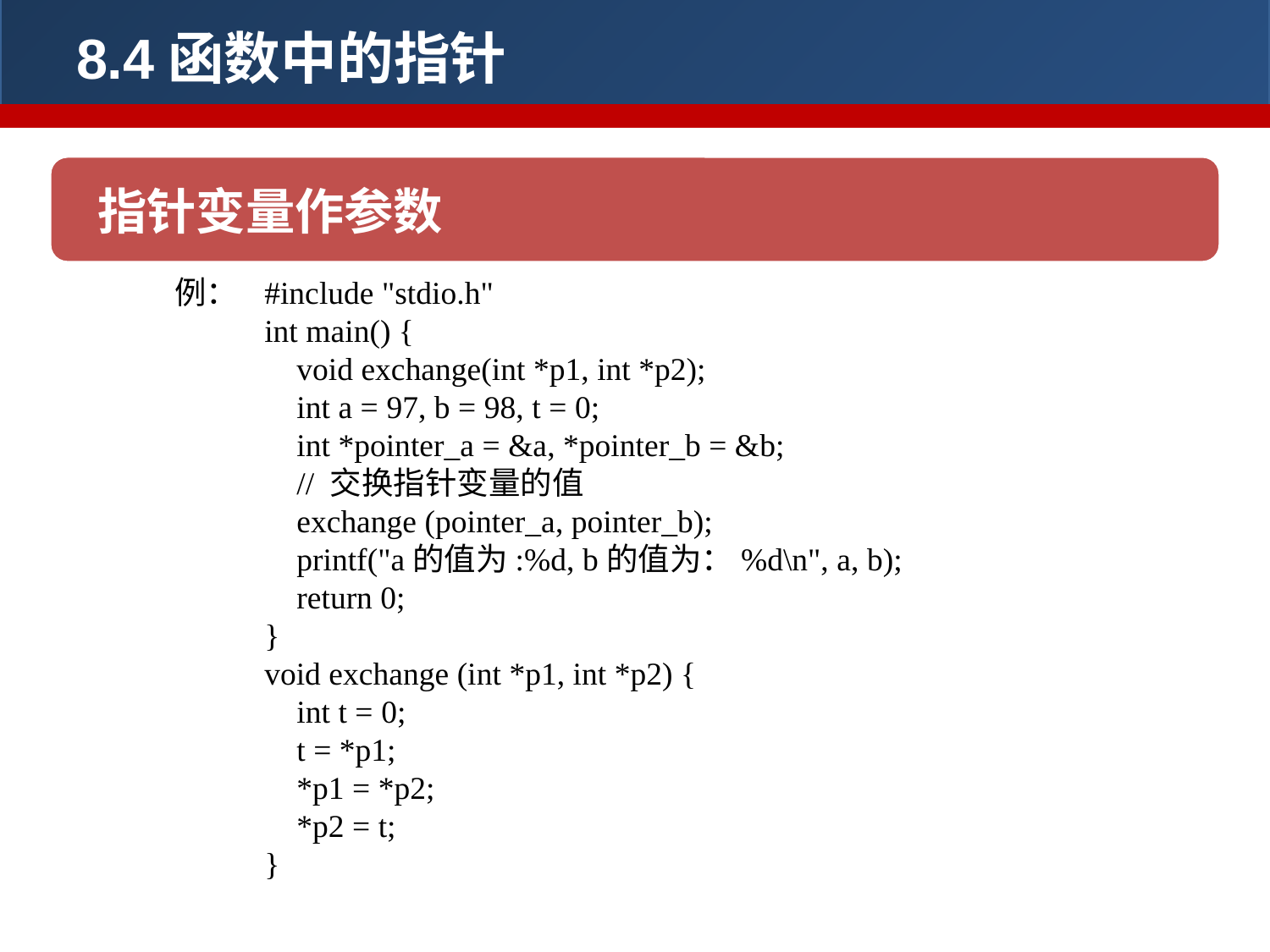

8.4函数中的指针
指针变量作参数
例：	#include "stdio.h"
	int main() {
	    void exchange(int *p1, int *p2);
	    int a = 97, b = 98, t = 0;
	    int *pointer_a = &a, *pointer_b = &b;
	    // 交换指针变量的值
	    exchange (pointer_a, pointer_b);
	    printf("a的值为:%d, b的值为：%d\n", a, b);
	    return 0;
	}
	void exchange (int *p1, int *p2) {
	    int t = 0;
	    t = *p1;
	    *p1 = *p2;
	    *p2 = t;
	}